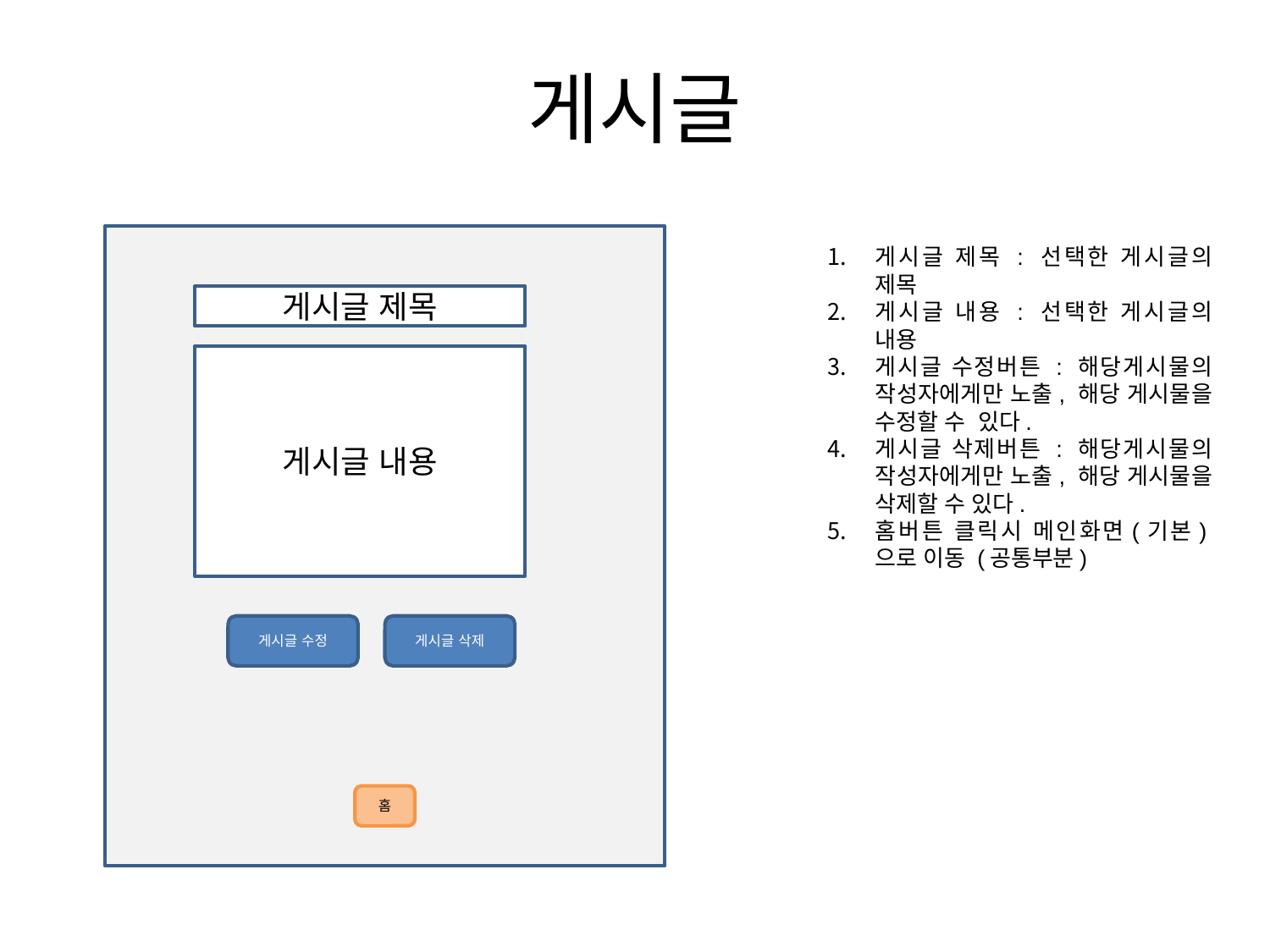

# 게시글

게시글 제목 : 선택한 게시글의 제목
게시글 내용 : 선택한 게시글의 내용
게시글 수정버튼 : 해당게시물의 작성자에게만 노출, 해당 게시물을 수정할 수  있다.
게시글 삭제버튼 : 해당게시물의 작성자에게만 노출, 해당 게시물을 삭제할 수 있다.
홈버튼 클릭시 메인화면(기본)으로 이동 (공통부분)

게시글 제목
게시글 내용
게시글 수정
게시글 삭제
홈